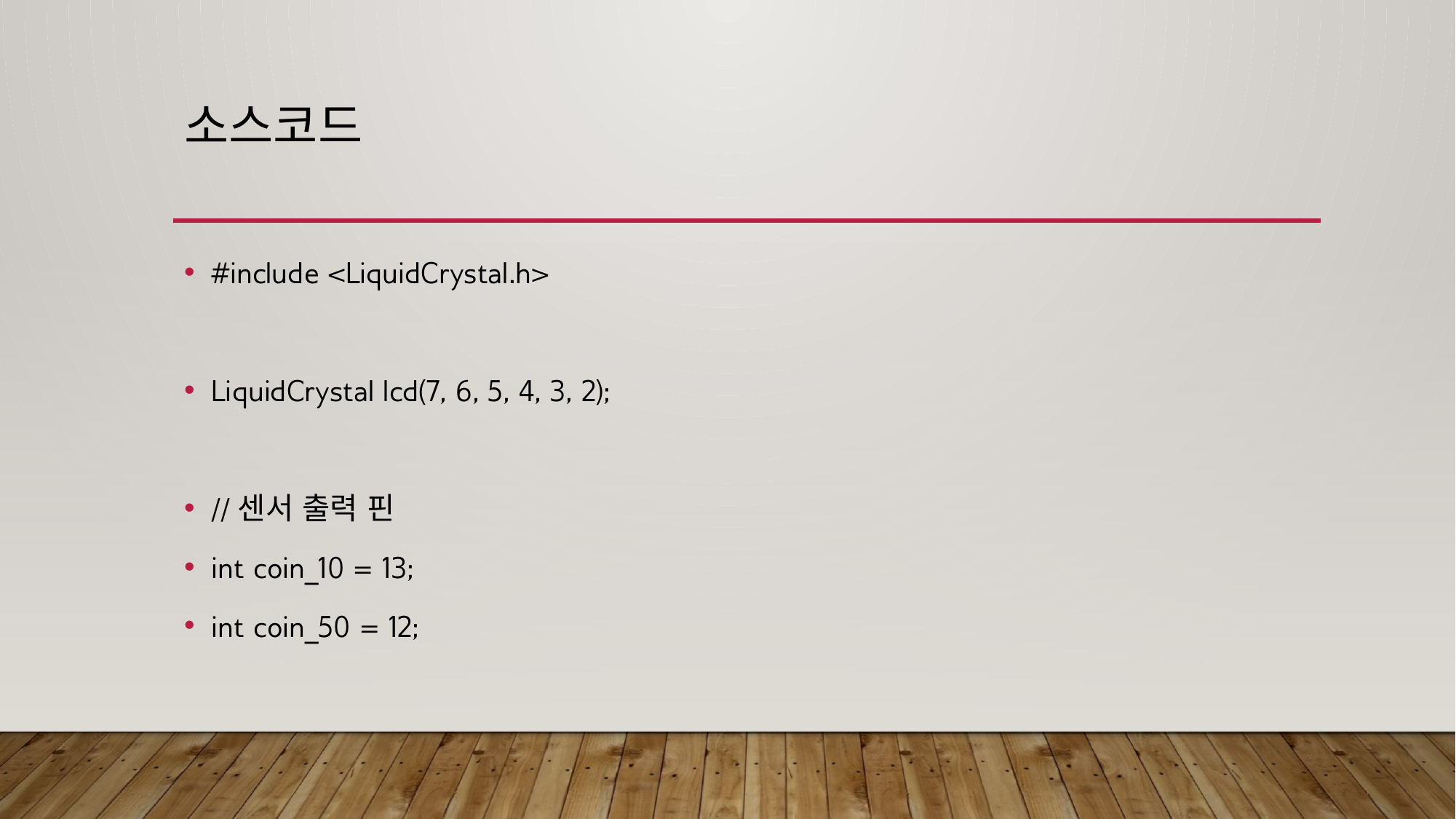

# 소스코드
#include <LiquidCrystal.h>

LiquidCrystal lcd(7, 6, 5, 4, 3, 2);

//센서 출력 핀
int coin_10 = 13;
int coin_50 = 12;